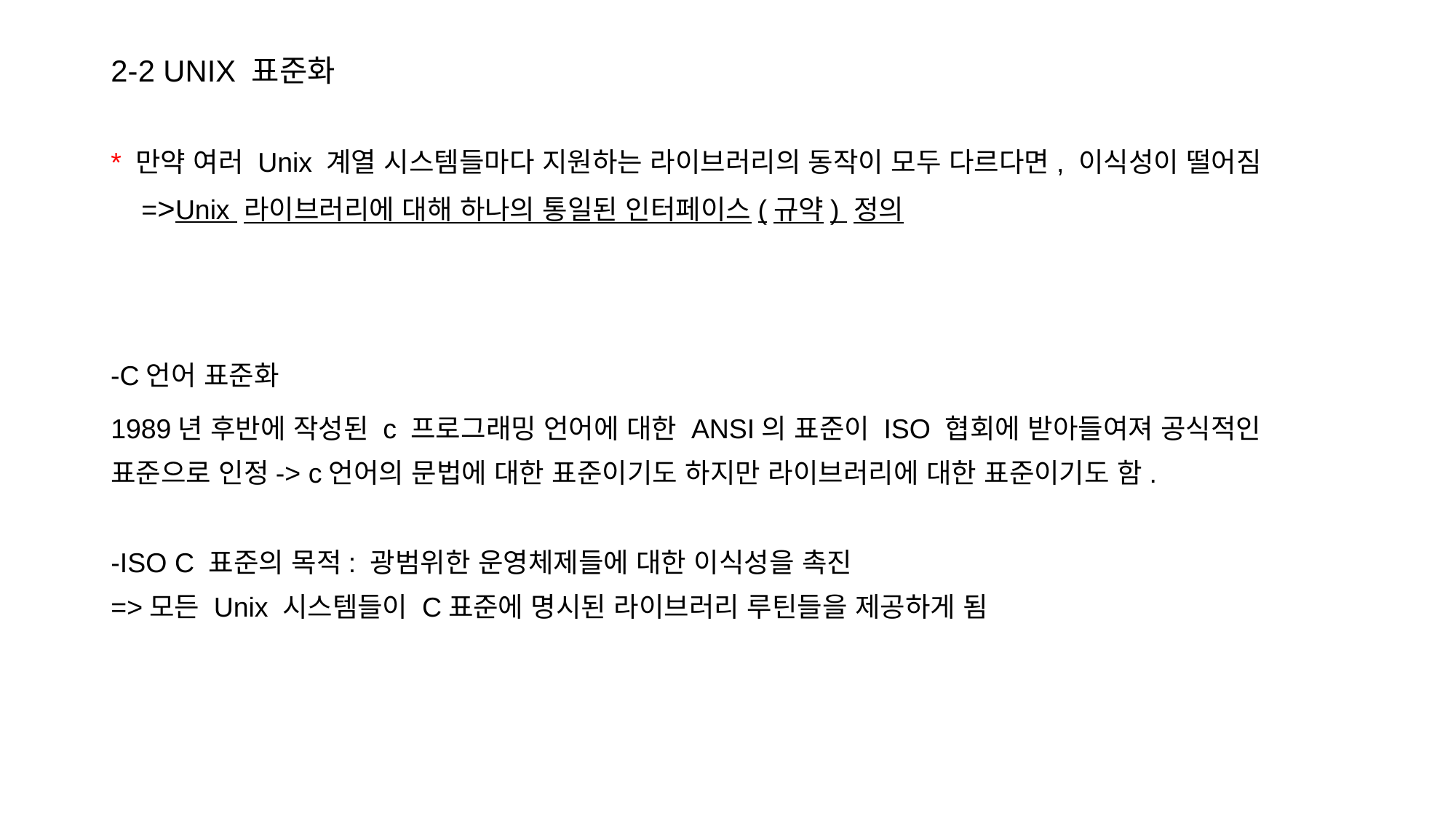

# 2-2 UNIX 표준화
* 만약 여러 Unix 계열 시스템들마다 지원하는 라이브러리의 동작이 모두 다르다면, 이식성이 떨어짐
    =>Unix 라이브러리에 대해 하나의 통일된 인터페이스(규약) 정의
-C언어 표준화
1989년 후반에 작성된 c 프로그래밍 언어에 대한 ANSI의 표준이 ISO 협회에 받아들여져 공식적인
표준으로 인정-> c언어의 문법에 대한 표준이기도 하지만 라이브러리에 대한 표준이기도 함.

-ISO C 표준의 목적: 광범위한 운영체제들에 대한 이식성을 촉진
=>모든 Unix 시스템들이 C표준에 명시된 라이브러리 루틴들을 제공하게 됨